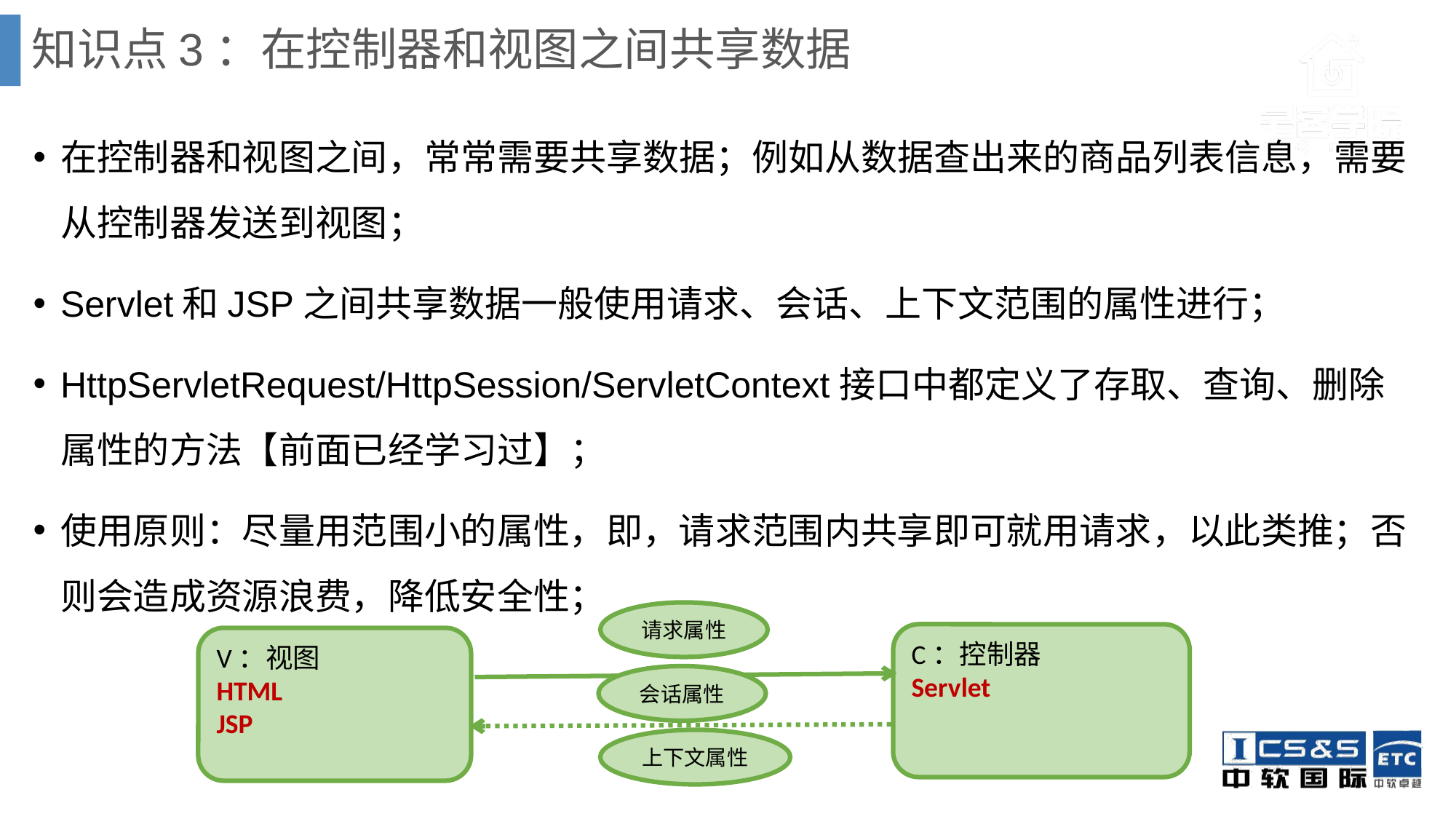

# 知识点3：在控制器和视图之间共享数据
在控制器和视图之间，常常需要共享数据；例如从数据查出来的商品列表信息，需要从控制器发送到视图；
Servlet和JSP之间共享数据一般使用请求、会话、上下文范围的属性进行；
HttpServletRequest/HttpSession/ServletContext接口中都定义了存取、查询、删除属性的方法【前面已经学习过】；
使用原则：尽量用范围小的属性，即，请求范围内共享即可就用请求，以此类推；否则会造成资源浪费，降低安全性；
请求属性
C：控制器
Servlet
V：视图
HTML
JSP
会话属性
上下文属性